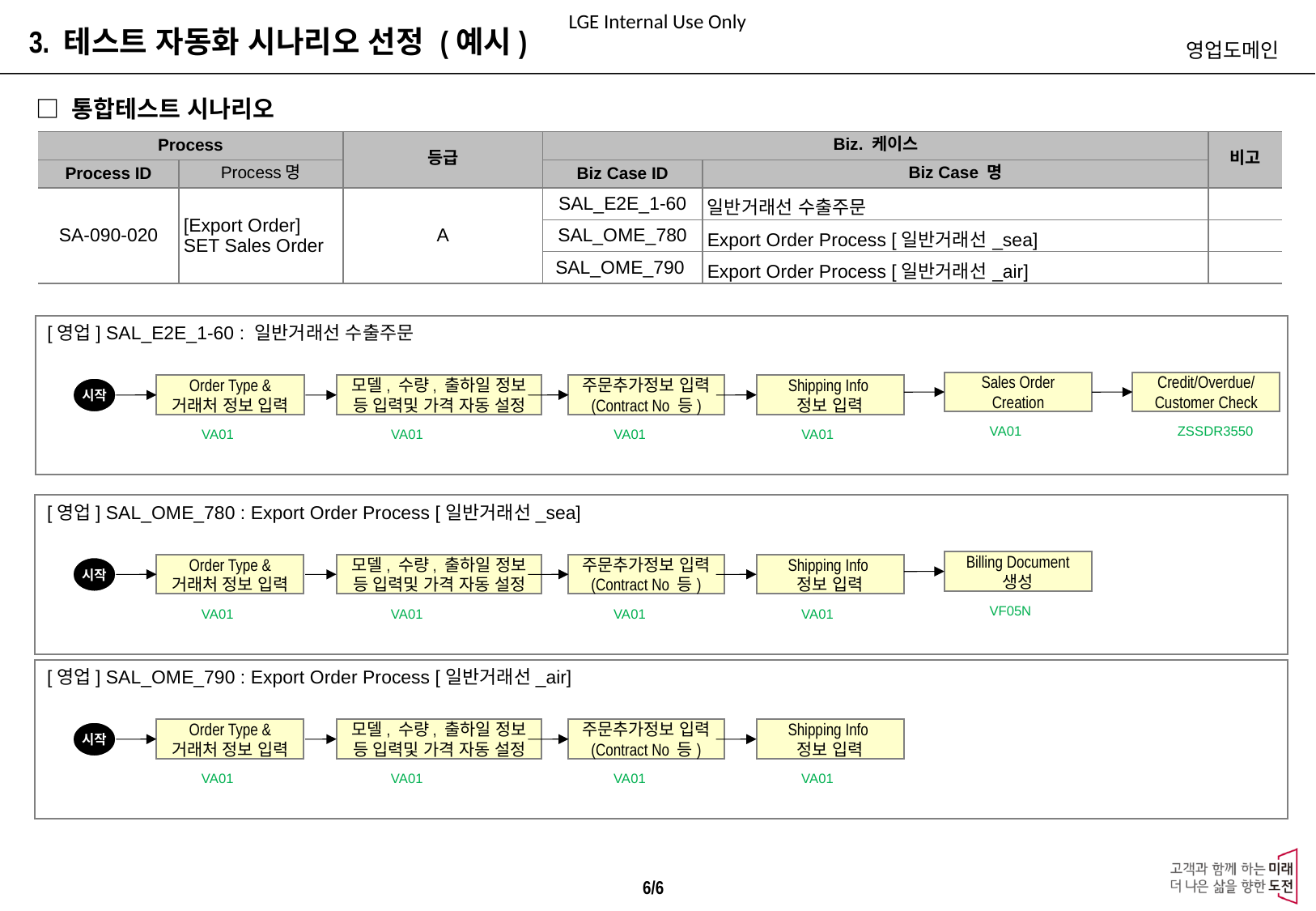

3. 테스트 자동화 시나리오 선정 (예시)
영업도메인
□ 통합테스트 시나리오
| Process |  | 등급 | Biz. 케이스 |  | 비고 |
| --- | --- | --- | --- | --- | --- |
| Process ID | Process명 |  | Biz Case ID | Biz Case 명 |  |
| SA-090-020 | [Export Order] SET Sales Order | A | SAL\_E2E\_1-60 | 일반거래선 수출주문 |  |
|  |  |  | SAL\_OME\_780 | Export Order Process [일반거래선\_sea] |  |
|  |  |  | SAL\_OME\_790 | Export Order Process [일반거래선\_air] |  |
[영업] SAL_E2E_1-60 : 일반거래선 수출주문
Sales Order Creation
Credit/Overdue/Customer Check
Order Type & 거래처 정보 입력
모델, 수량, 출하일 정보 등 입력및 가격 자동 설정
주문추가정보 입력 (Contract No 등)
Shipping Info
정보 입력
시작
VA01
ZSSDR3550
VA01
VA01
VA01
VA01
[영업] SAL_OME_780 : Export Order Process [일반거래선_sea]
Billing Document 생성
Order Type & 거래처 정보 입력
모델, 수량, 출하일 정보 등 입력및 가격 자동 설정
주문추가정보 입력 (Contract No 등)
Shipping Info
정보 입력
시작
VF05N
VA01
VA01
VA01
VA01
[영업] SAL_OME_790 : Export Order Process [일반거래선_air]
Order Type & 거래처 정보 입력
모델, 수량, 출하일 정보 등 입력및 가격 자동 설정
주문추가정보 입력 (Contract No 등)
Shipping Info
정보 입력
시작
VA01
VA01
VA01
VA01
6/6